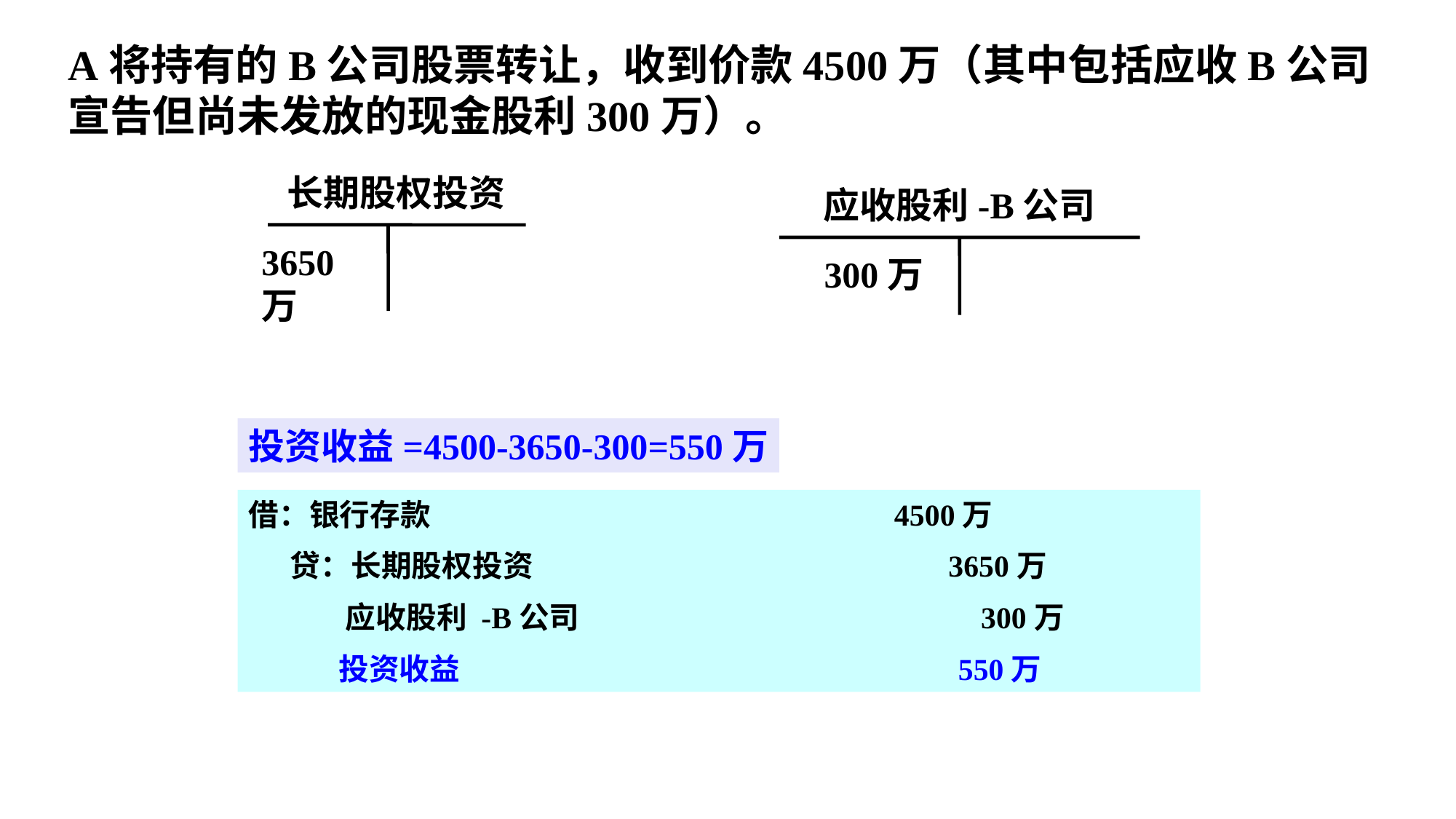

A将持有的B公司股票转让，收到价款4500万（其中包括应收B公司宣告但尚未发放的现金股利300万）。
长期股权投资

3650万
  应收股利-B公司

300万
投资收益=4500-3650-300=550万
借：银行存款                                                                  4500万
     贷：长期股权投资                                                           3650万
             应收股利 -B公司                                                         300万
            投资收益                                                                       550万